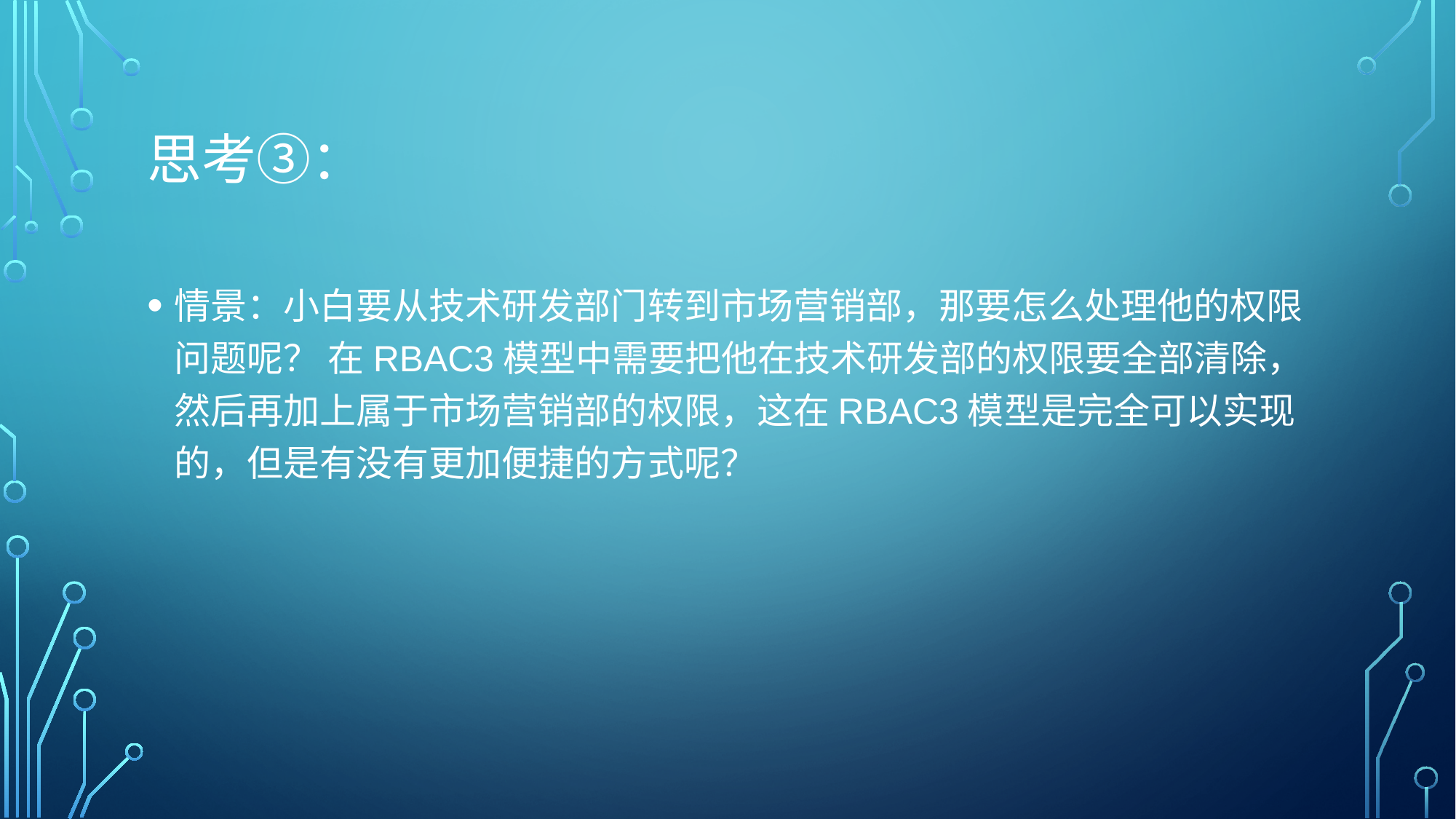

# 思考③：
情景：小白要从技术研发部门转到市场营销部，那要怎么处理他的权限问题呢？ 在RBAC3模型中需要把他在技术研发部的权限要全部清除，然后再加上属于市场营销部的权限，这在RBAC3模型是完全可以实现的，但是有没有更加便捷的方式呢？